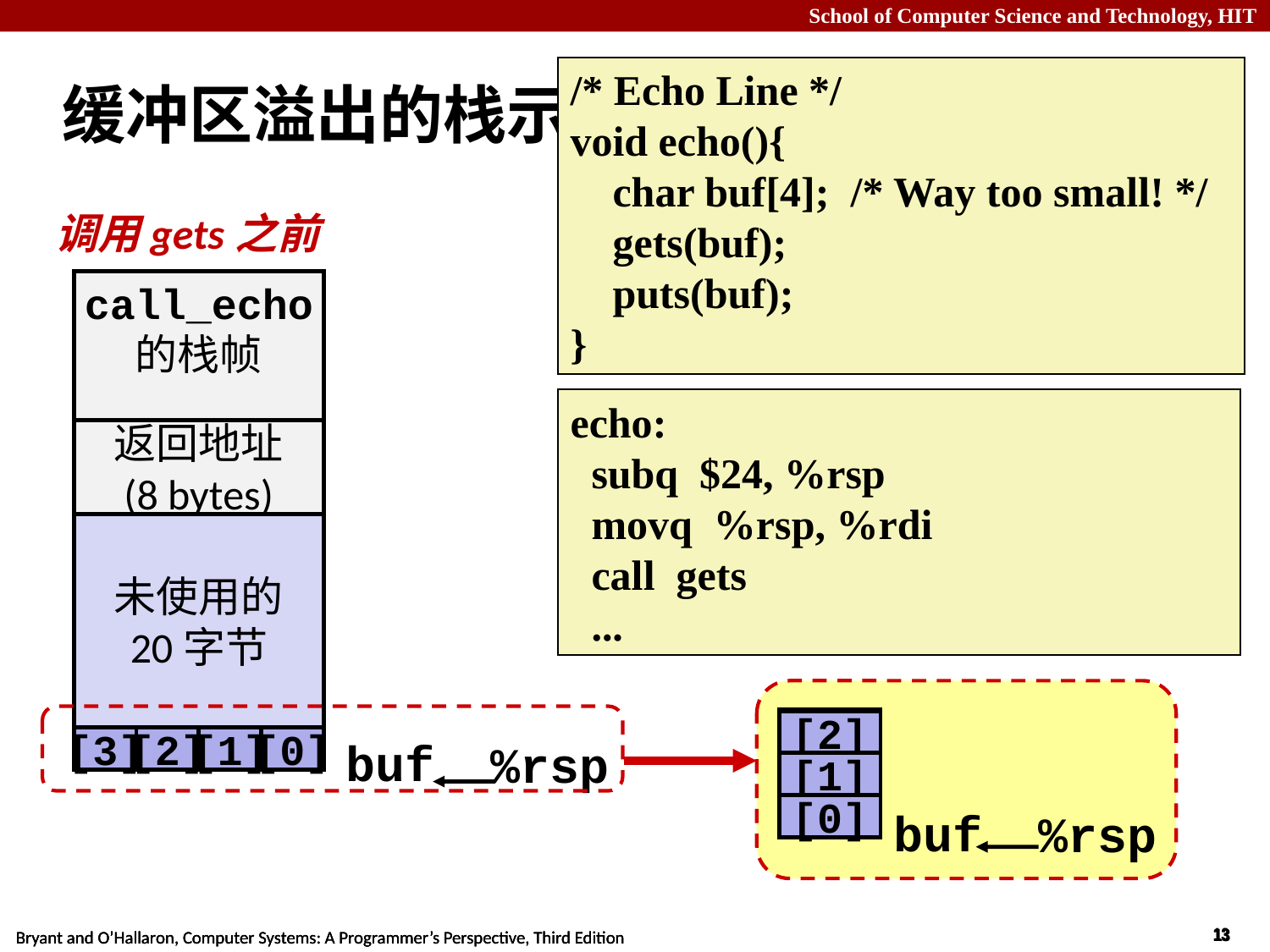

/* Echo Line */
void echo(){
    char buf[4];  /* Way too small! */
    gets(buf);
    puts(buf);
}
# 缓冲区溢出的栈示例

调用gets之前
call_echo
的栈帧
echo:
  subq  $24, %rsp
  movq  %rsp, %rdi
  call  gets
  ...
返回地址
(8 bytes)
未使用的
20字节

[3]
[2]
[1]
[0]
buf
%rsp

buf
[3]
[2]
[1]
[0]
%rsp